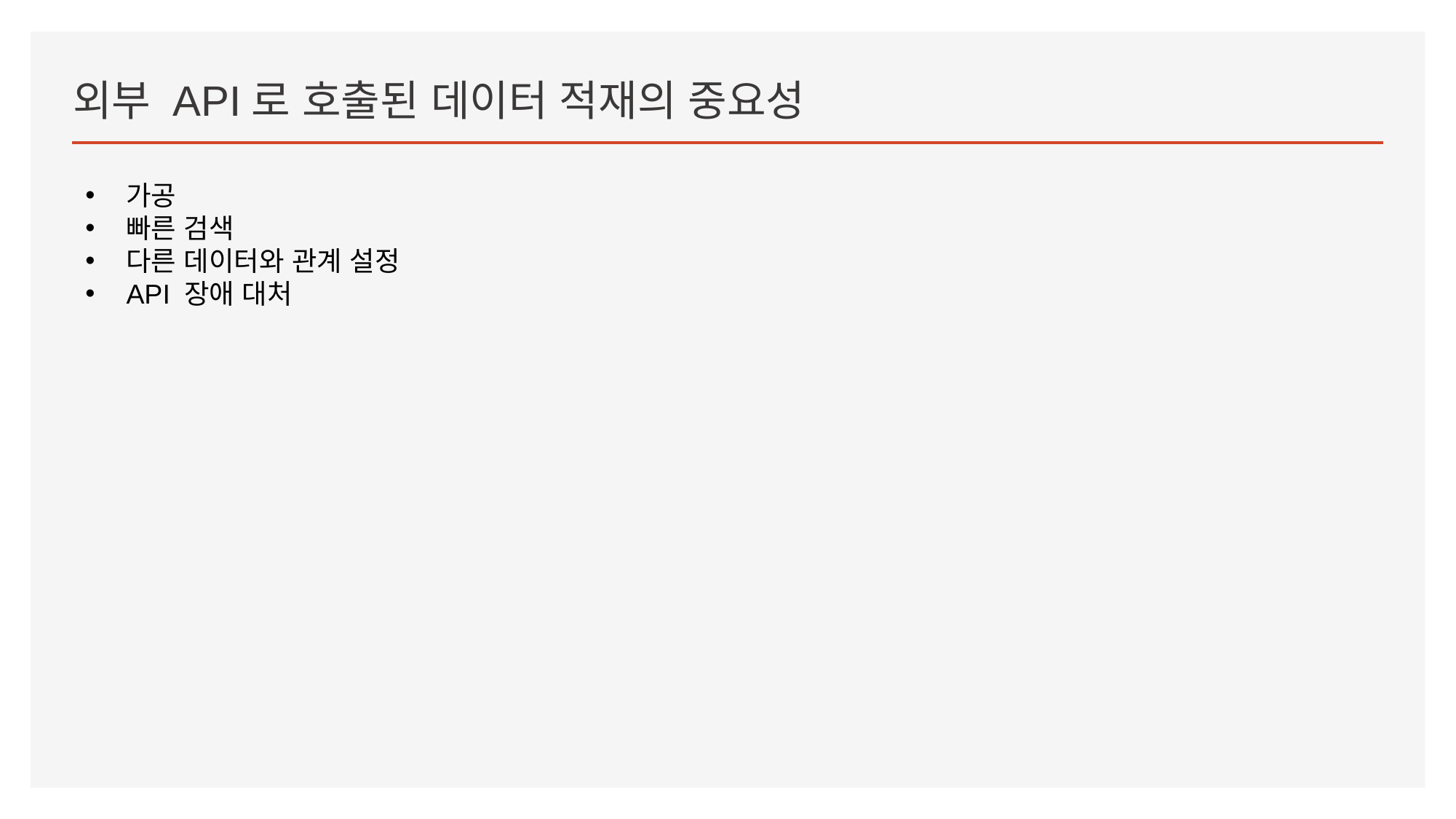

# 외부 API로 호출된 데이터 적재의 중요성
가공
빠른 검색
다른 데이터와 관계 설정
API 장애 대처